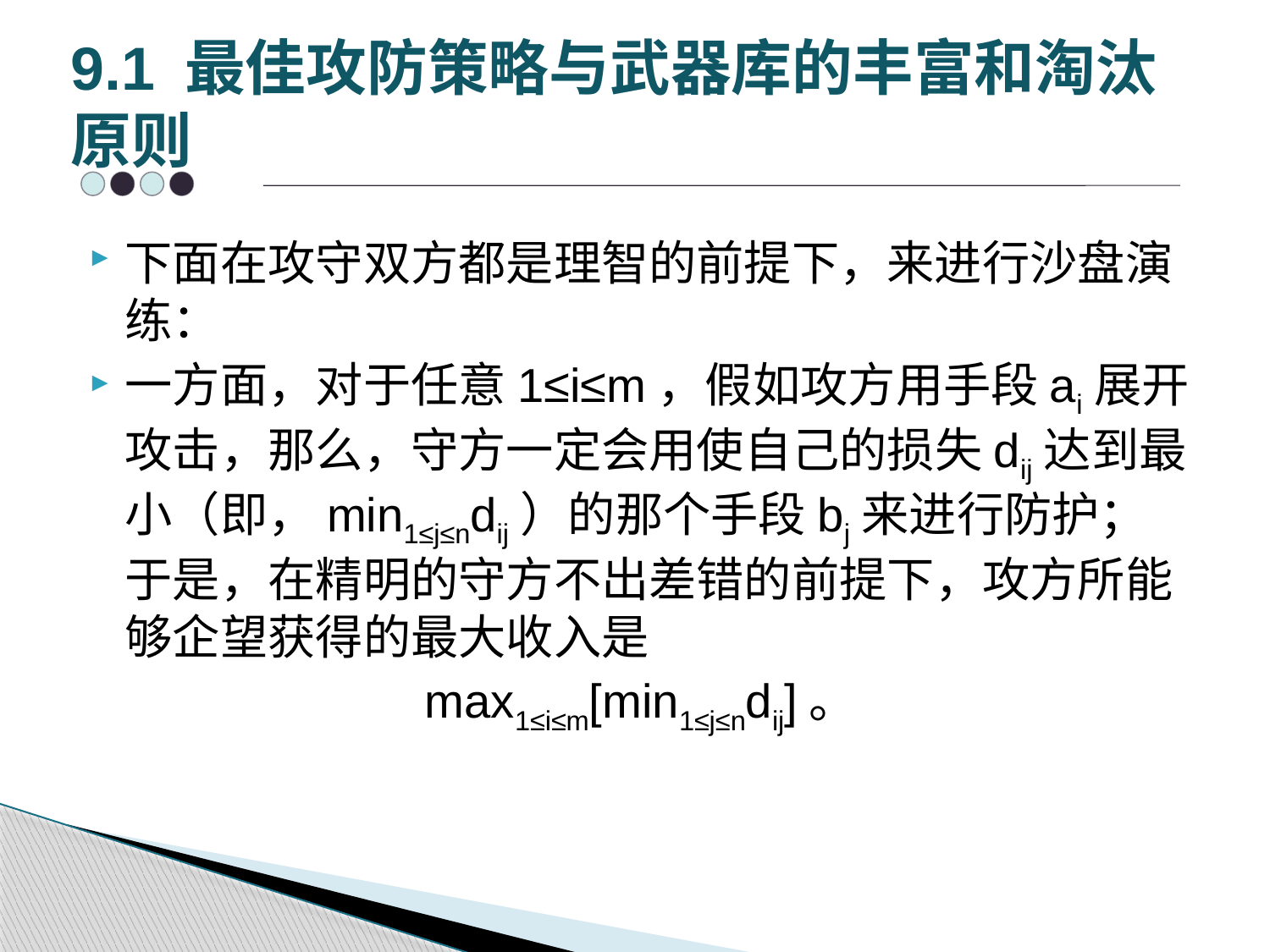

# 9.1 最佳攻防策略与武器库的丰富和淘汰原则

下面在攻守双方都是理智的前提下，来进行沙盘演练：
一方面，对于任意1≤i≤m，假如攻方用手段ai展开攻击，那么，守方一定会用使自己的损失dij达到最小（即，min1≤j≤ndij）的那个手段bj来进行防护；于是，在精明的守方不出差错的前提下，攻方所能够企望获得的最大收入是
max1≤i≤m[min1≤j≤ndij]。